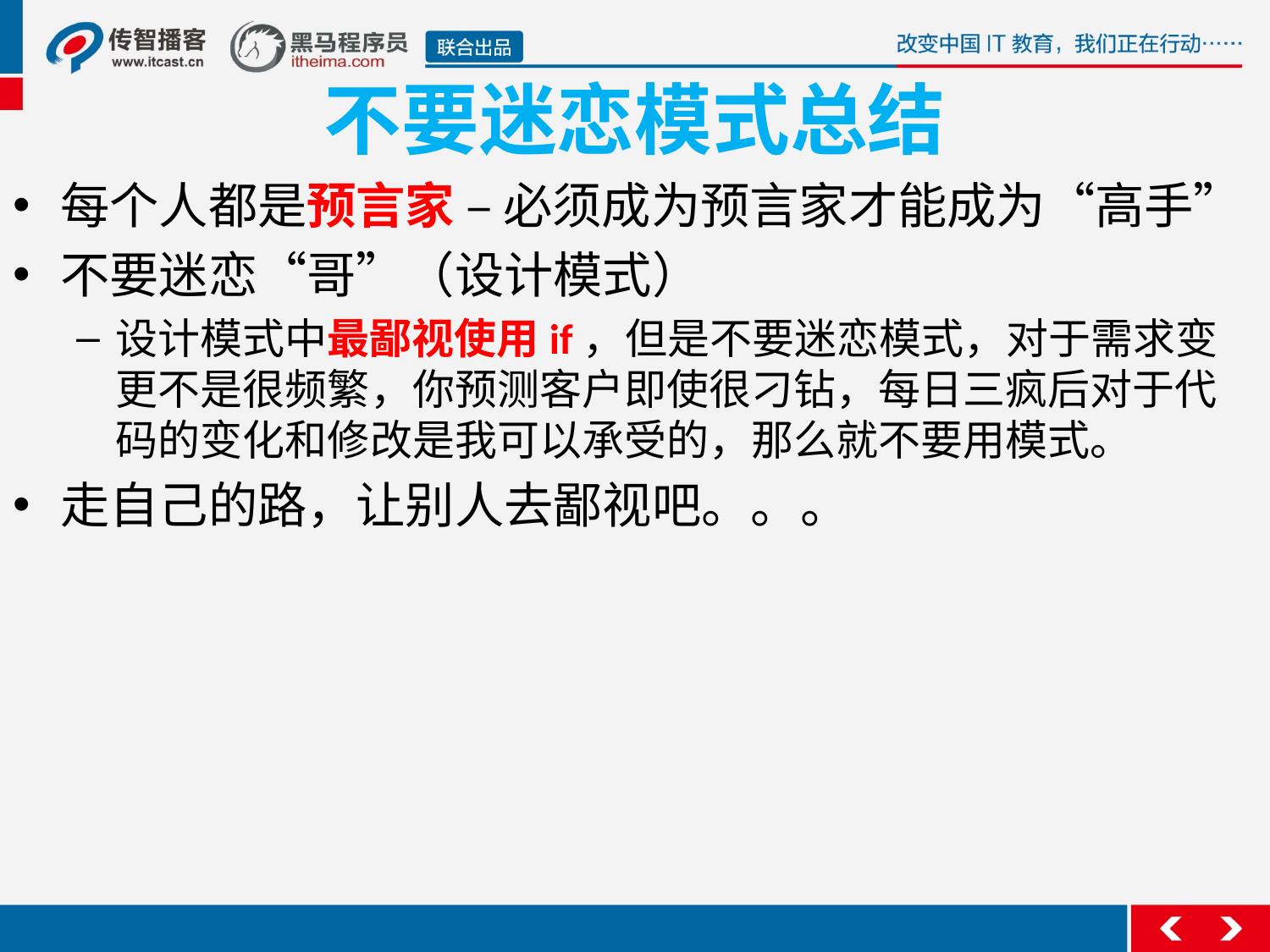

# 不要迷恋模式总结
每个人都是预言家 – 必须成为预言家才能成为“高手”
不要迷恋“哥”（设计模式）
设计模式中最鄙视使用if，但是不要迷恋模式，对于需求变更不是很频繁，你预测客户即使很刁钻，每日三疯后对于代码的变化和修改是我可以承受的，那么就不要用模式。
走自己的路，让别人去鄙视吧。。。